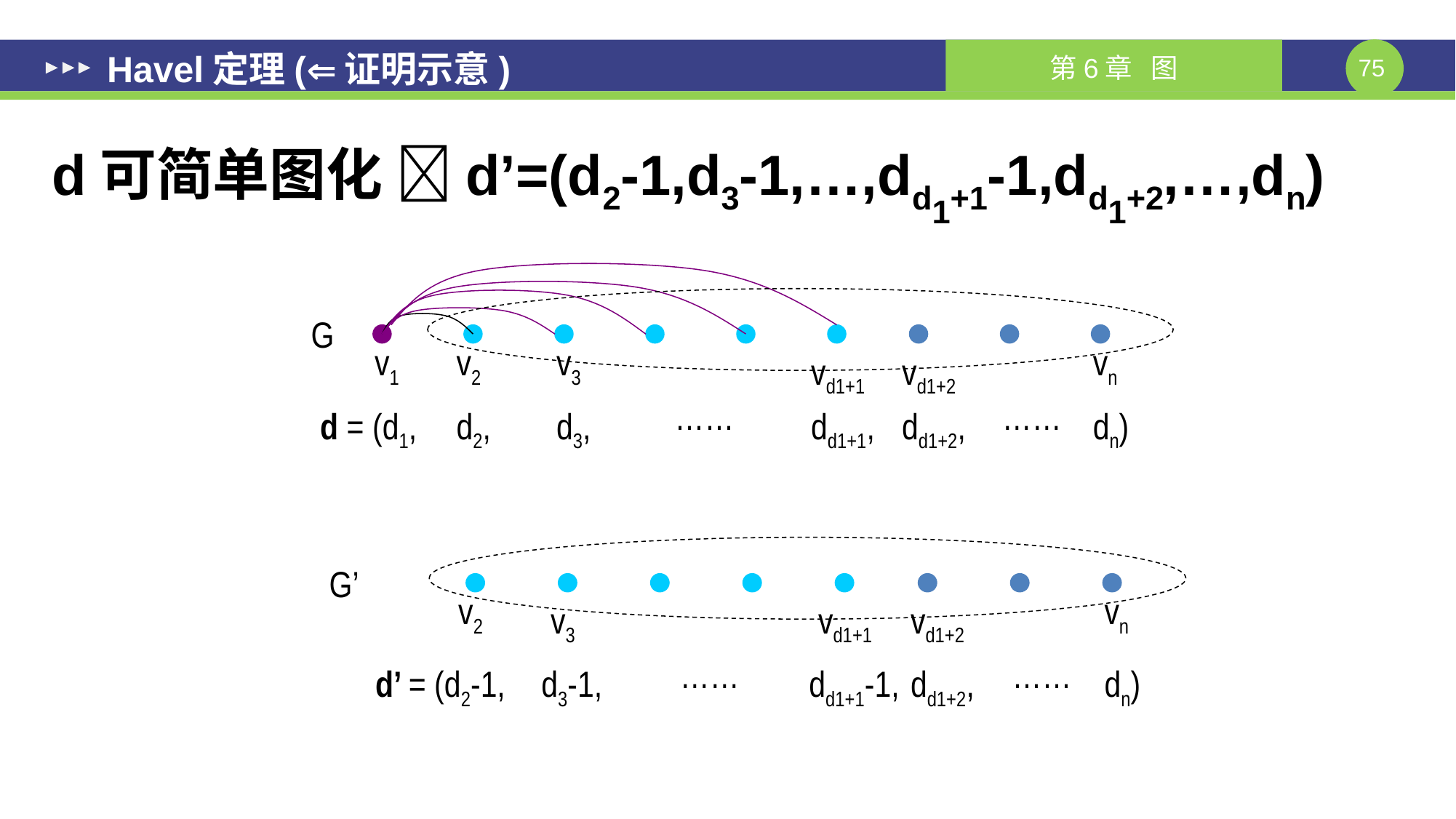

# Havel定理(⇐证明示意)
d可简单图化 ⇔d’=(d2-1,d3-1,…,dd1+1-1,dd1+2,…,dn)

G

v1
v2
v3
vn
vd1+1
vd1+2
……
……
d = (d1,
d2,
d3,
dd1+1,
dd1+2,
dn)

G’

v2
vn
v3
vd1+1
vd1+2
……
……
d’ = (d2-1,
d3-1,
dd1+1-1,
dd1+2,
dn)